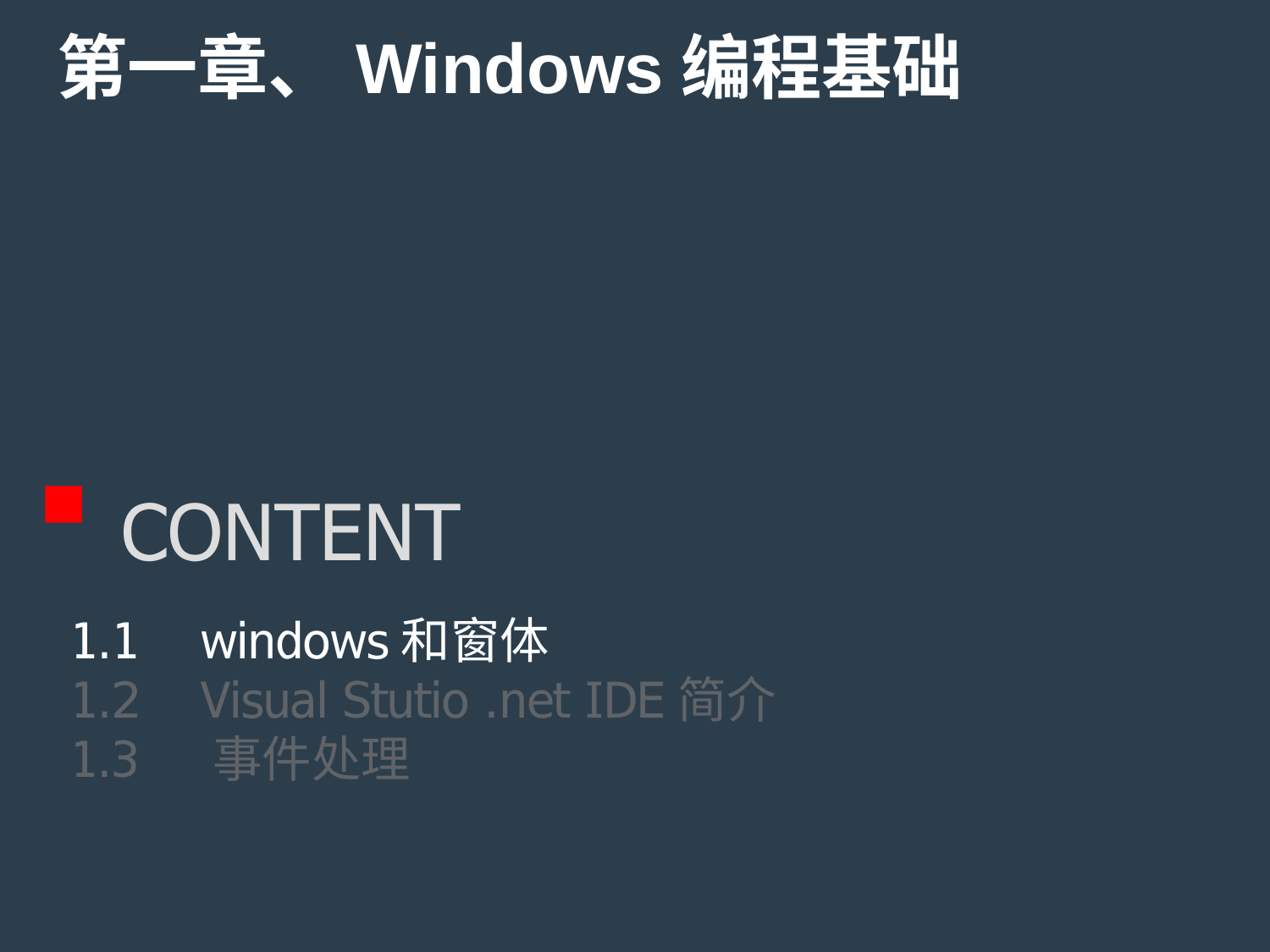

# 第一章、Windows编程基础
1.1    windows和窗体
1.2    Visual Stutio .net IDE简介
1.3    事件处理
CONTENT